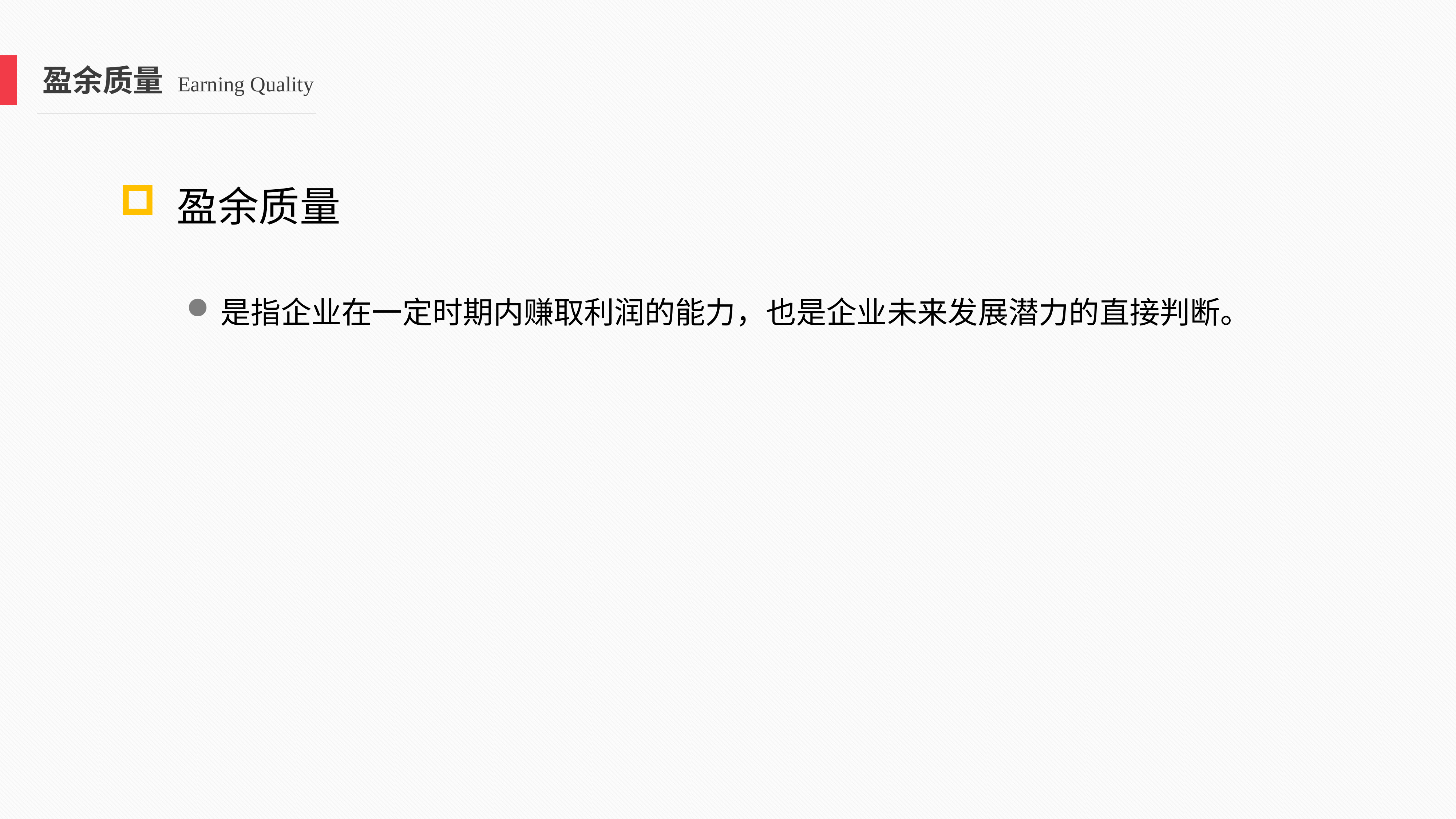

盈余质量 Earning Quality
 盈余质量
是指企业在一定时期内赚取利润的能力，也是企业未来发展潜力的直接判断。